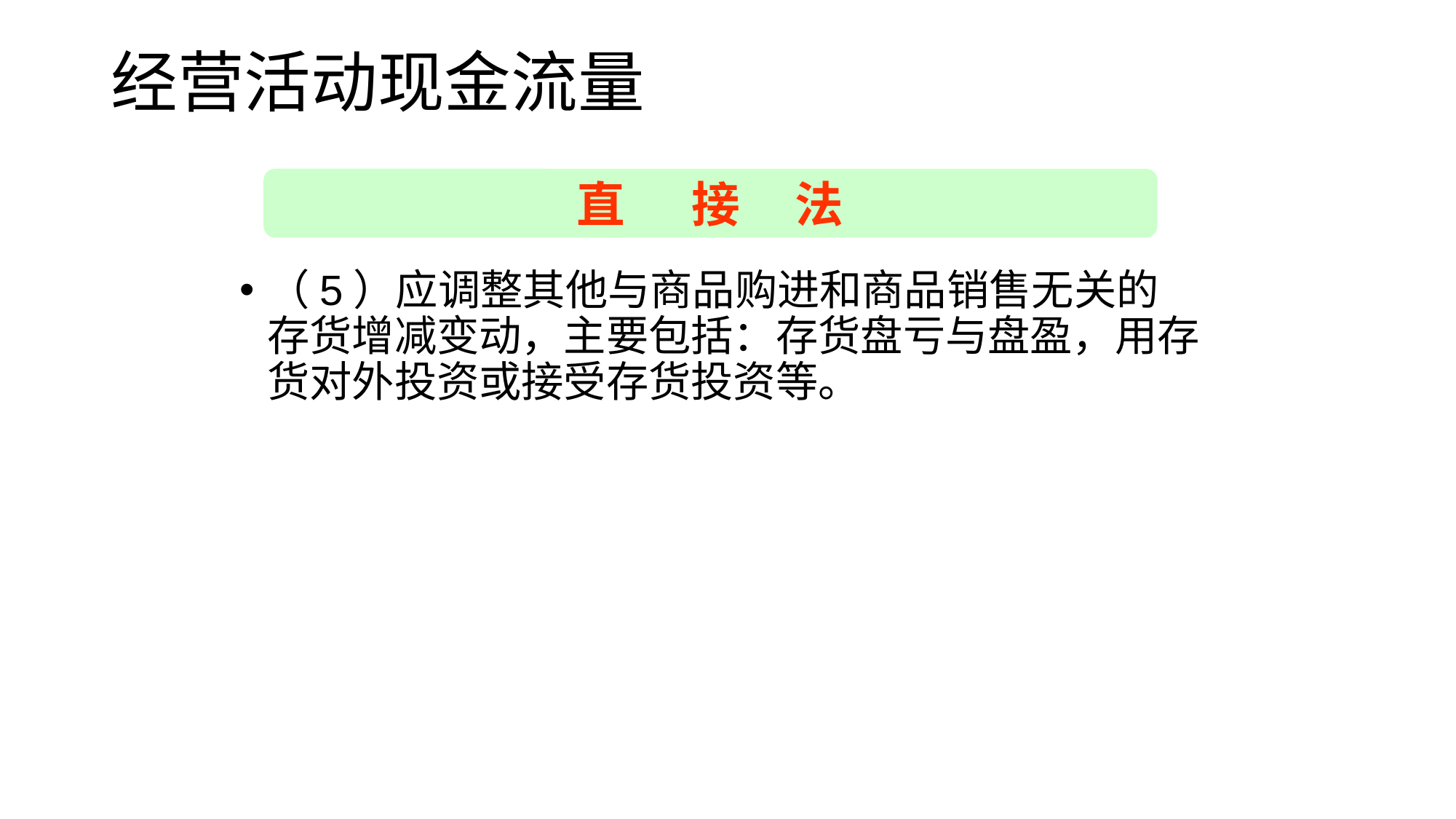

# 经营活动现金流量
直      接     法
（5）应调整其他与商品购进和商品销售无关的存货增减变动，主要包括：存货盘亏与盘盈，用存货对外投资或接受存货投资等。

2023/3/30
37